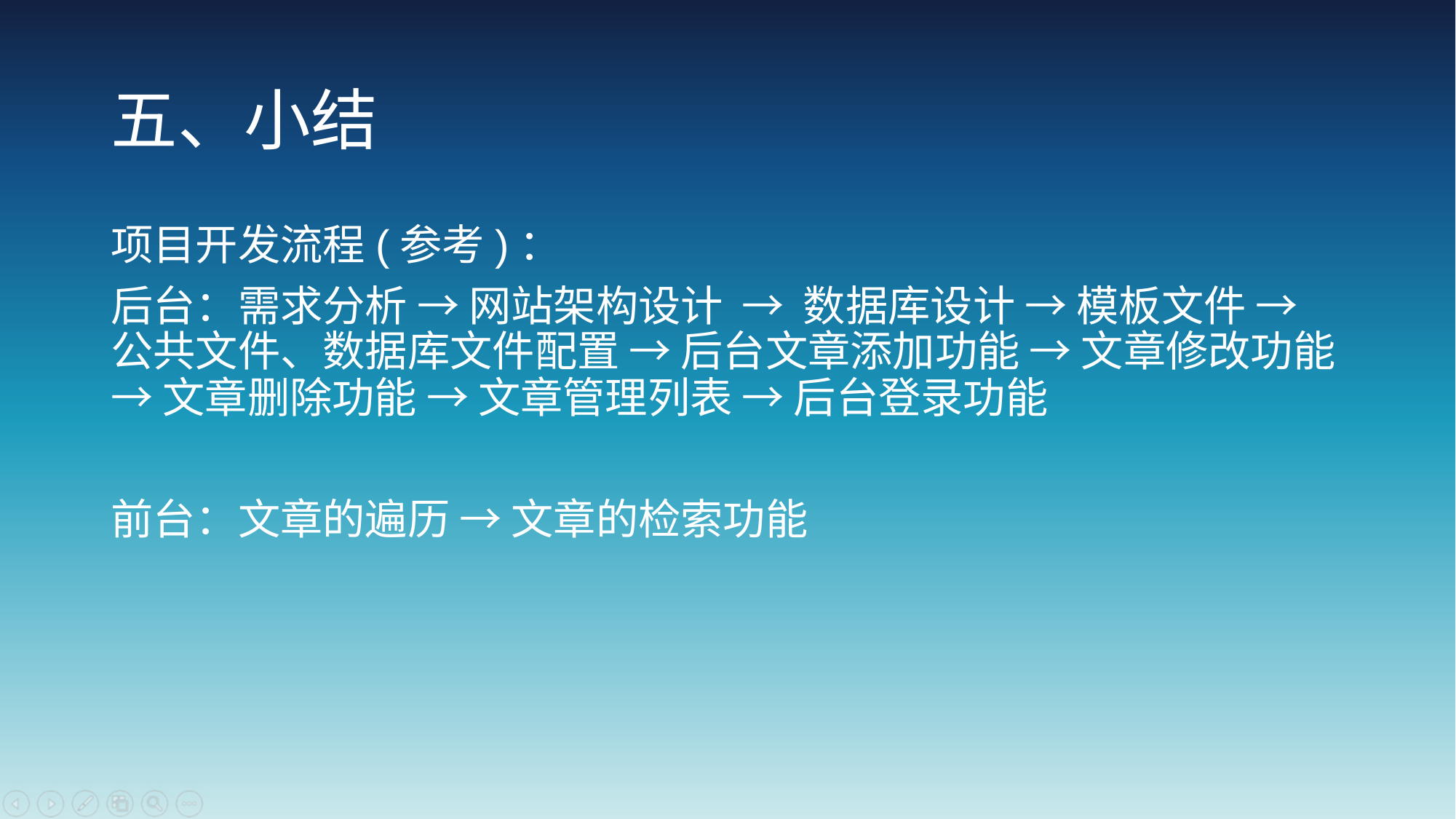

# 五、小结
项目开发流程(参考)：
后台：需求分析 → 网站架构设计  →  数据库设计 → 模板文件 → 公共文件、数据库文件配置 → 后台文章添加功能 → 文章修改功能 → 文章删除功能 → 文章管理列表 → 后台登录功能

前台：文章的遍历 → 文章的检索功能